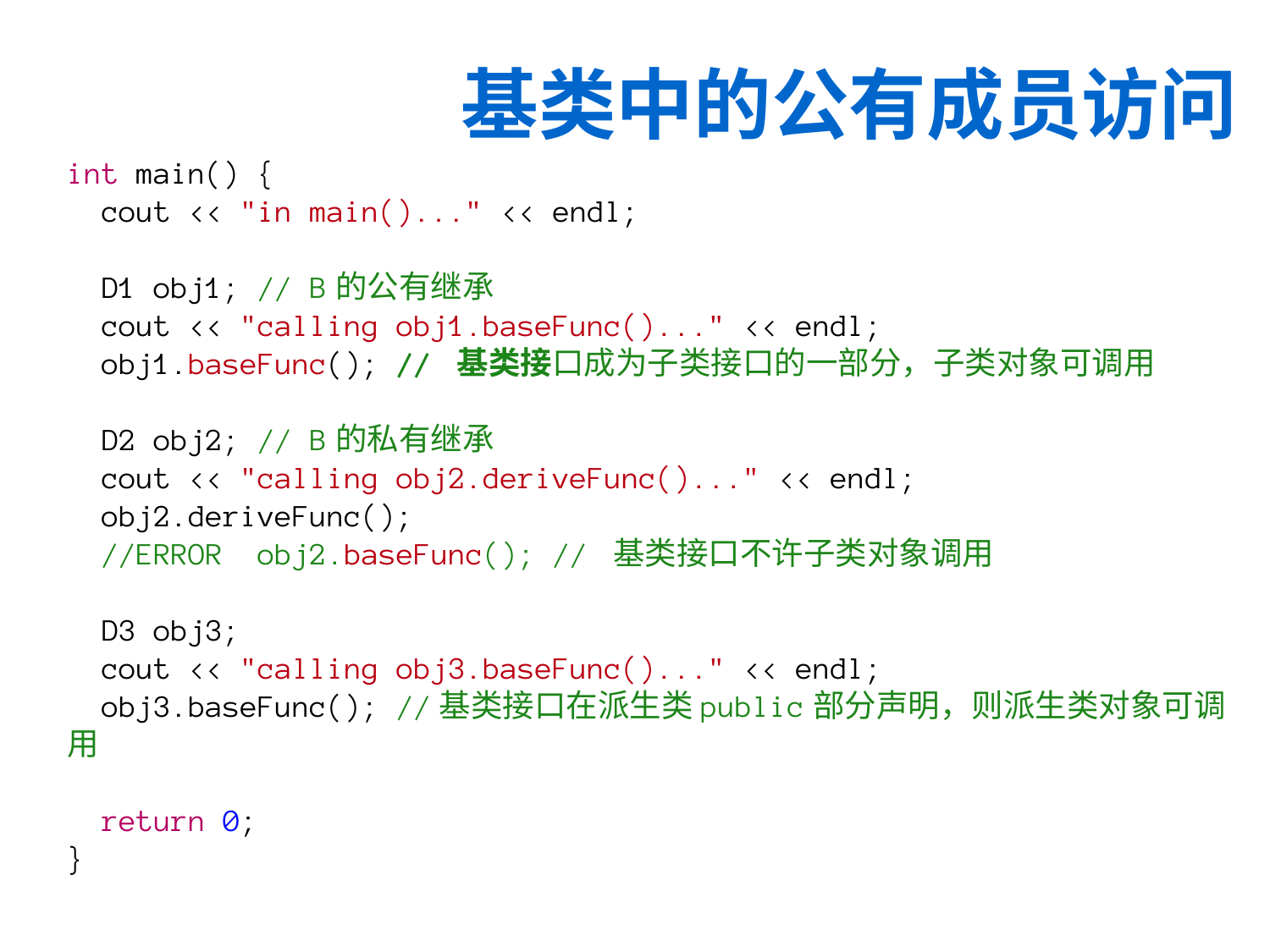

# 基类中的公有成员访问
int main() {
  cout << "in main()..." << endl;

  D1 obj1; // B的公有继承
  cout << "calling obj1.baseFunc()..." << endl;
  obj1.baseFunc(); // 基类接口成为子类接口的一部分，子类对象可调用

  D2 obj2; // B的私有继承
  cout << "calling obj2.deriveFunc()..." << endl;
  obj2.deriveFunc();
  //ERROR  obj2.baseFunc(); // 基类接口不许子类对象调用

  D3 obj3;
  cout << "calling obj3.baseFunc()..." << endl;
  obj3.baseFunc(); //基类接口在派生类public部分声明，则派生类对象可调用

  return 0;
}